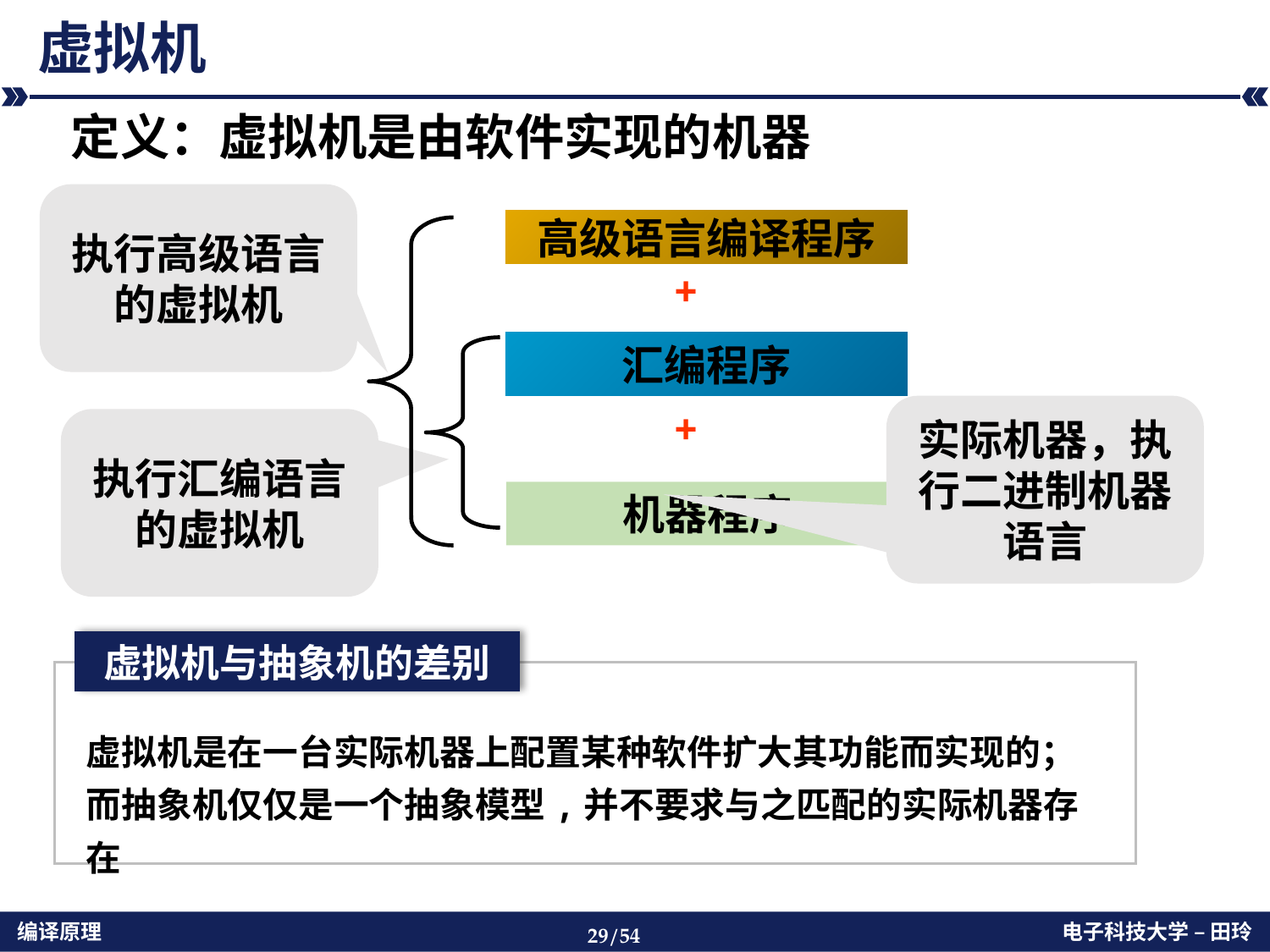

# 虚拟机
定义：虚拟机是由软件实现的机器
执行高级语言的虚拟机
高级语言编译程序

+
汇编程序

+
实际机器，执行二进制机器语言
执行汇编语言的虚拟机

机器程序
虚拟机与抽象机的差别

虚拟机是在一台实际机器上配置某种软件扩大其功能而实现的；而抽象机仅仅是一个抽象模型,并不要求与之匹配的实际机器存在